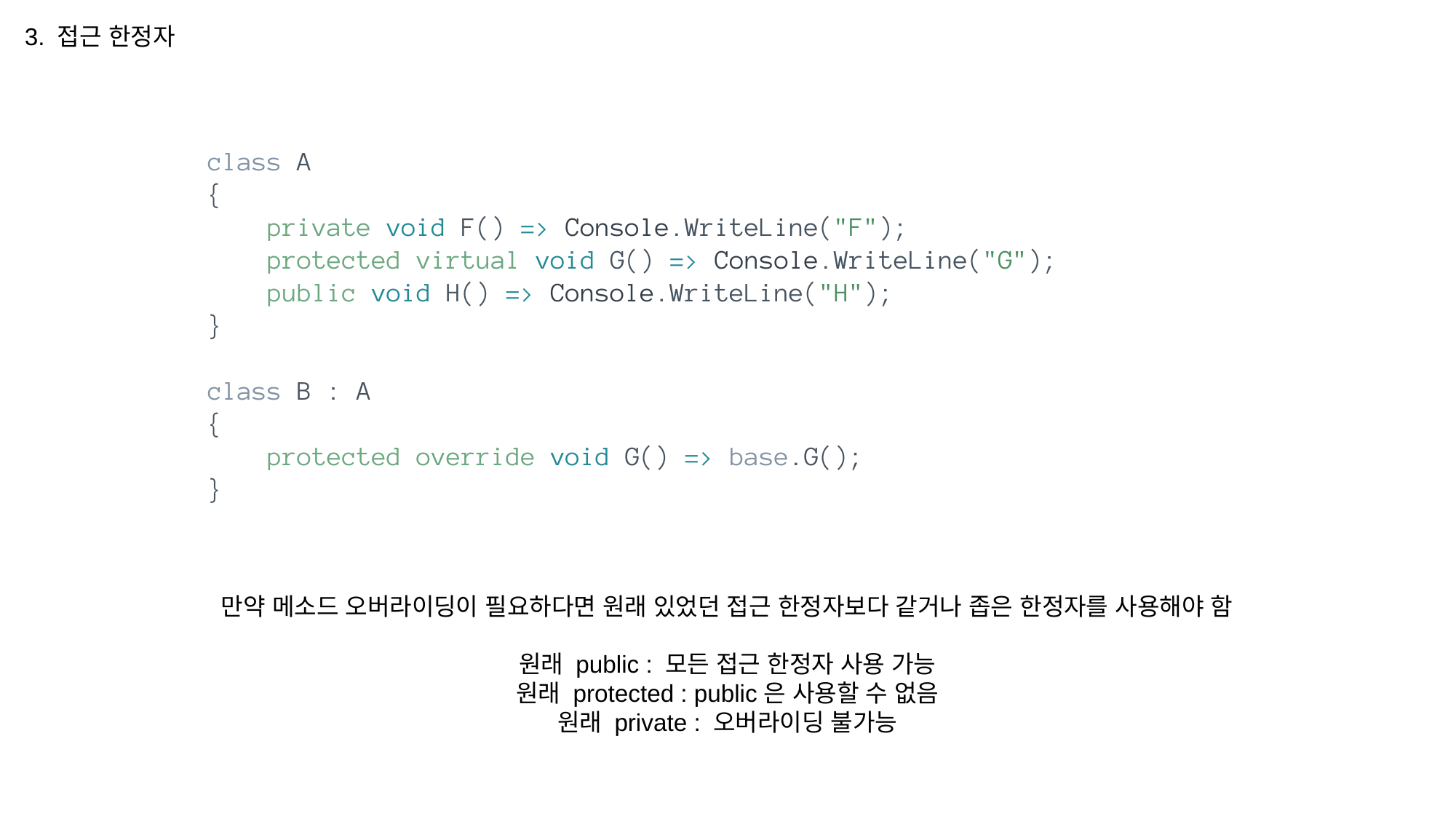

3. 접근 한정자
class A
{
    private void F() => Console.WriteLine("F");
    protected virtual void G() => Console.WriteLine("G");
    public void H() => Console.WriteLine("H");
}
class B : A
{
    protected override void G() => base.G();
}
만약 메소드 오버라이딩이 필요하다면 원래 있었던 접근 한정자보다 같거나 좁은 한정자를 사용해야 함

원래 public : 모든 접근 한정자 사용 가능
원래 protected : public은 사용할 수 없음
원래 private : 오버라이딩 불가능